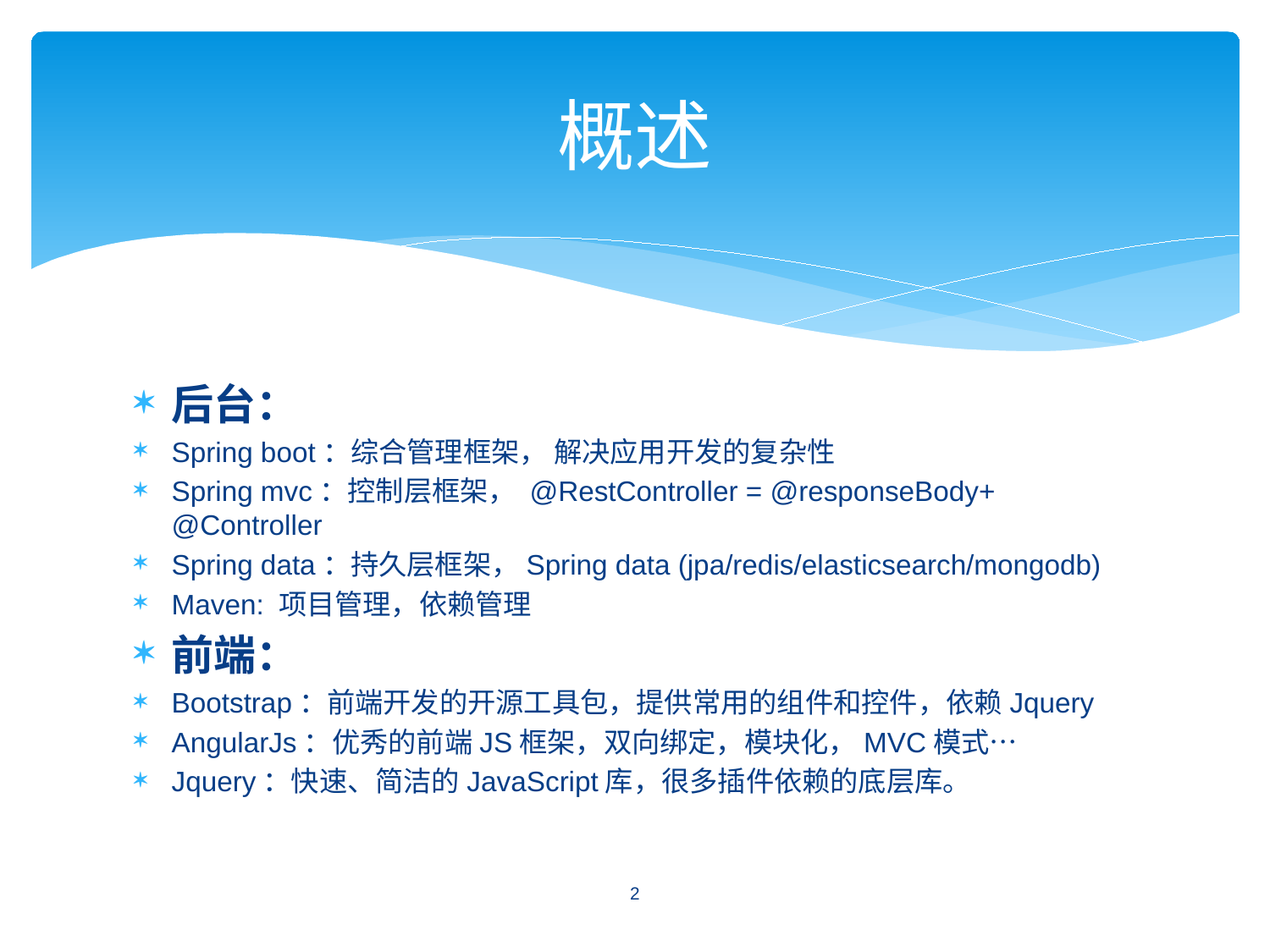

# 概述
后台：
Spring boot：综合管理框架， 解决应用开发的复杂性
Spring mvc：控制层框架， @RestController = @responseBody+ @Controller
Spring data：持久层框架，Spring data (jpa/redis/elasticsearch/mongodb)
Maven: 项目管理，依赖管理
前端：
Bootstrap：前端开发的开源工具包，提供常用的组件和控件，依赖Jquery
AngularJs：优秀的前端JS框架，双向绑定，模块化，MVC模式…
Jquery：快速、简洁的JavaScript库，很多插件依赖的底层库。
2